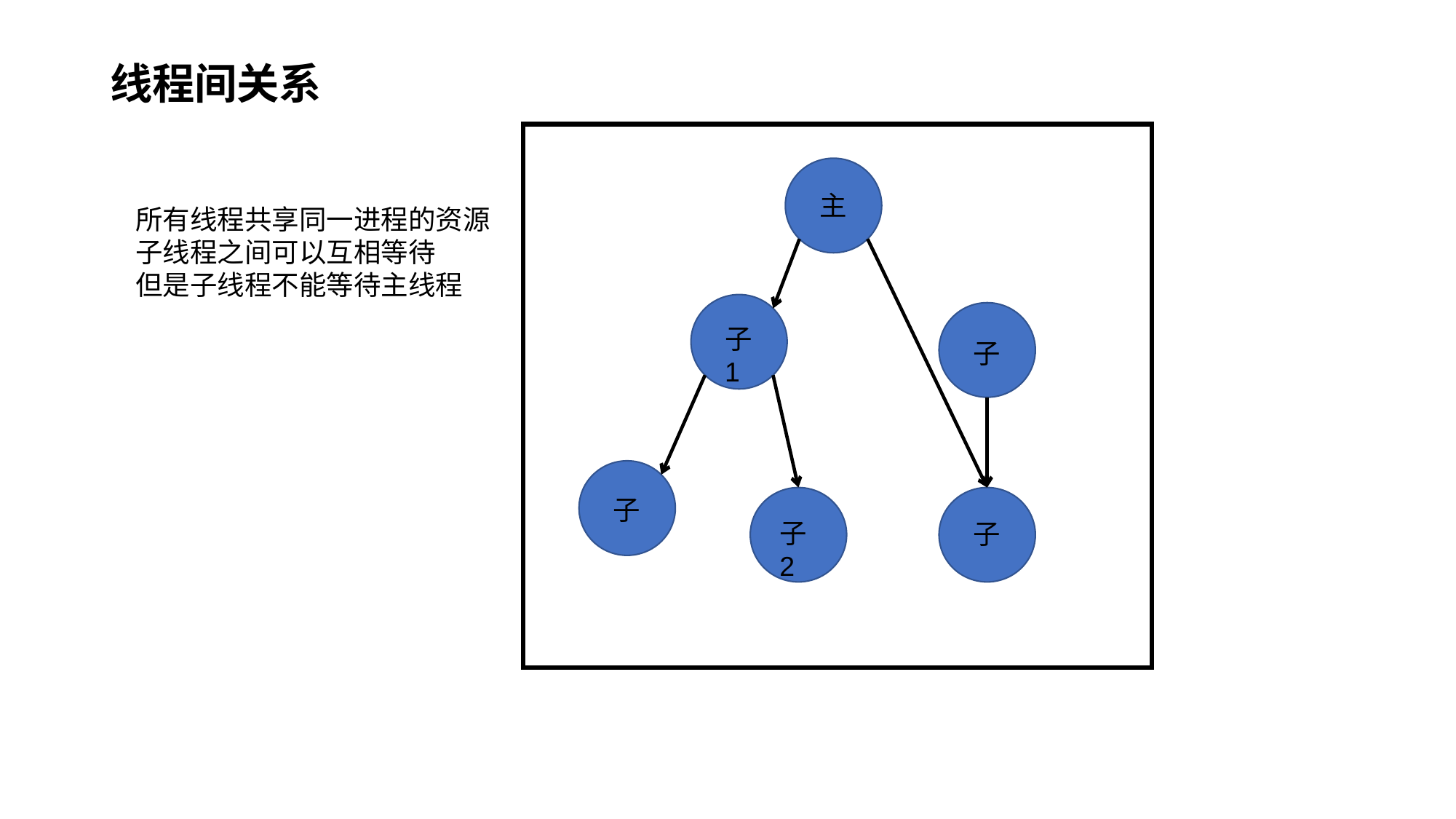

线程间关系

主
所有线程共享同一进程的资源
子线程之间可以互相等待
但是子线程不能等待主线程

子1
子

子

子2
子